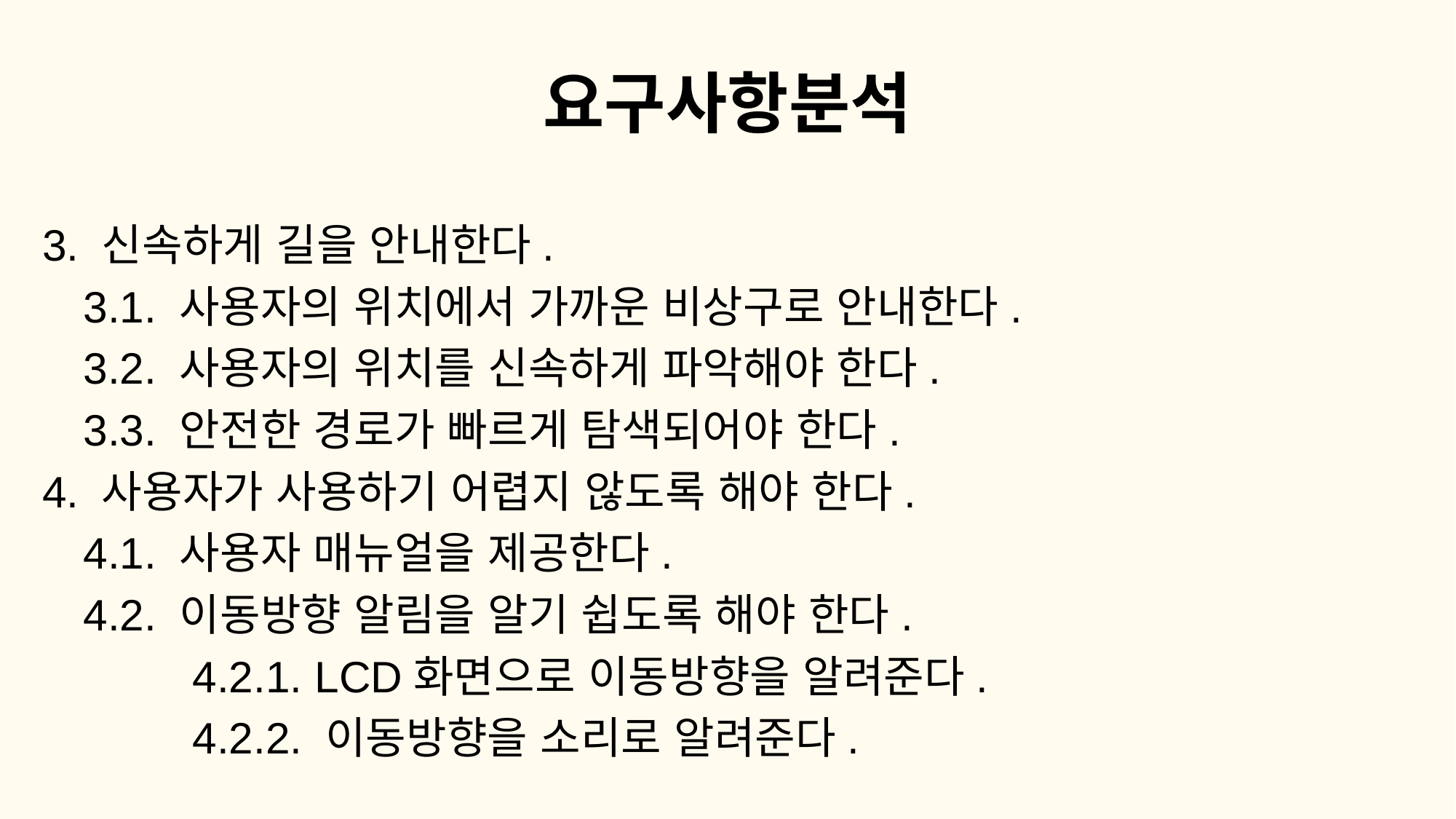

# 요구사항분석
3. 신속하게 길을 안내한다.
	3.1. 사용자의 위치에서 가까운 비상구로 안내한다.
	3.2. 사용자의 위치를 신속하게 파악해야 한다.
	3.3. 안전한 경로가 빠르게 탐색되어야 한다.
4. 사용자가 사용하기 어렵지 않도록 해야 한다.
	4.1. 사용자 매뉴얼을 제공한다.
	4.2. 이동방향 알림을 알기 쉽도록 해야 한다.
		4.2.1. LCD화면으로 이동방향을 알려준다.
		4.2.2. 이동방향을 소리로 알려준다.